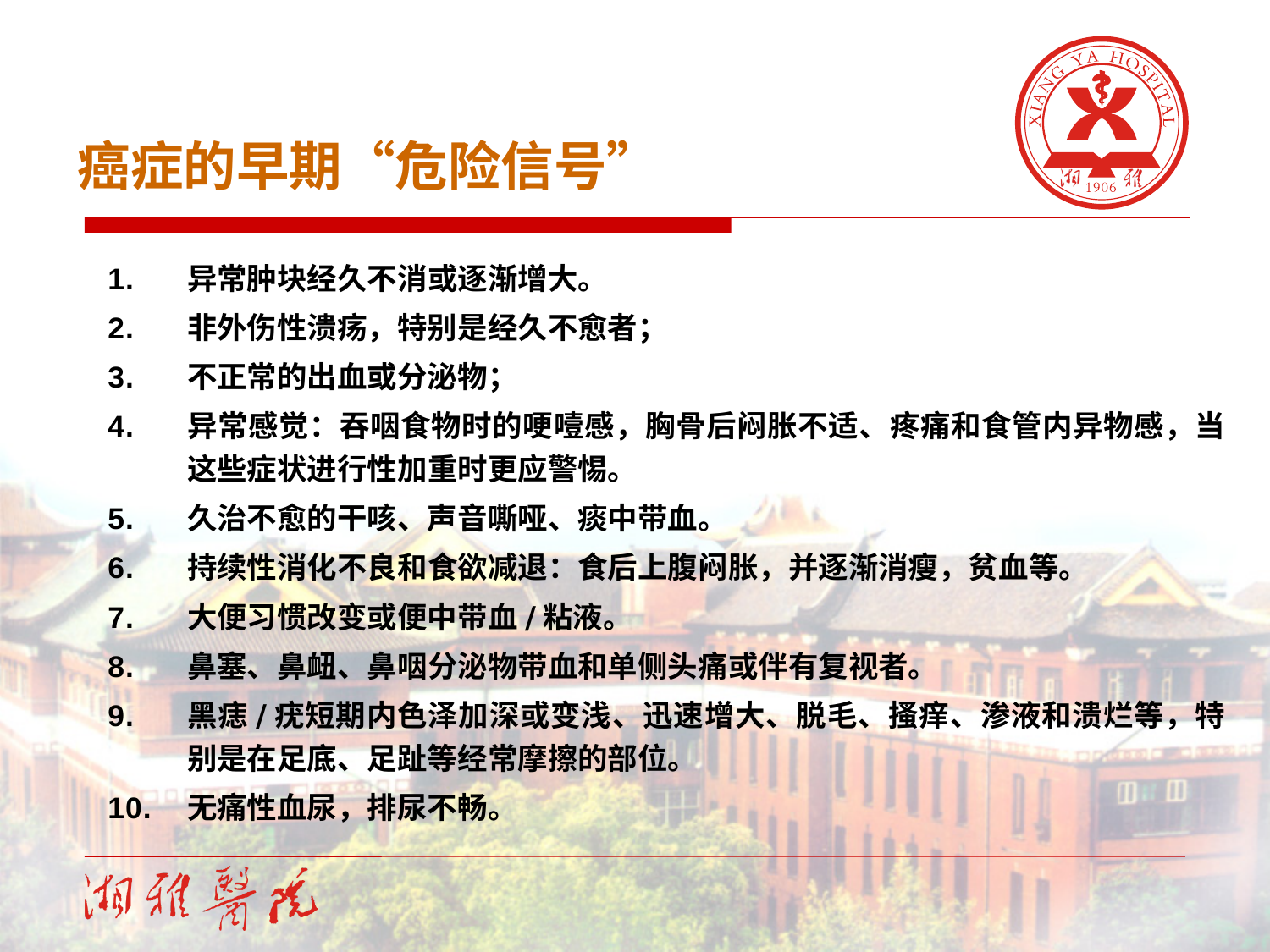

癌症的早期“危险信号”
异常肿块经久不消或逐渐增大。
非外伤性溃疡，特别是经久不愈者；
不正常的出血或分泌物；
异常感觉：吞咽食物时的哽噎感，胸骨后闷胀不适、疼痛和食管内异物感，当这些症状进行性加重时更应警惕。
久治不愈的干咳、声音嘶哑、痰中带血。
持续性消化不良和食欲减退：食后上腹闷胀，并逐渐消瘦，贫血等。
大便习惯改变或便中带血/粘液。
鼻塞、鼻衄、鼻咽分泌物带血和单侧头痛或伴有复视者。
黑痣/疣短期内色泽加深或变浅、迅速增大、脱毛、搔痒、渗液和溃烂等，特别是在足底、足趾等经常摩擦的部位。
无痛性血尿，排尿不畅。